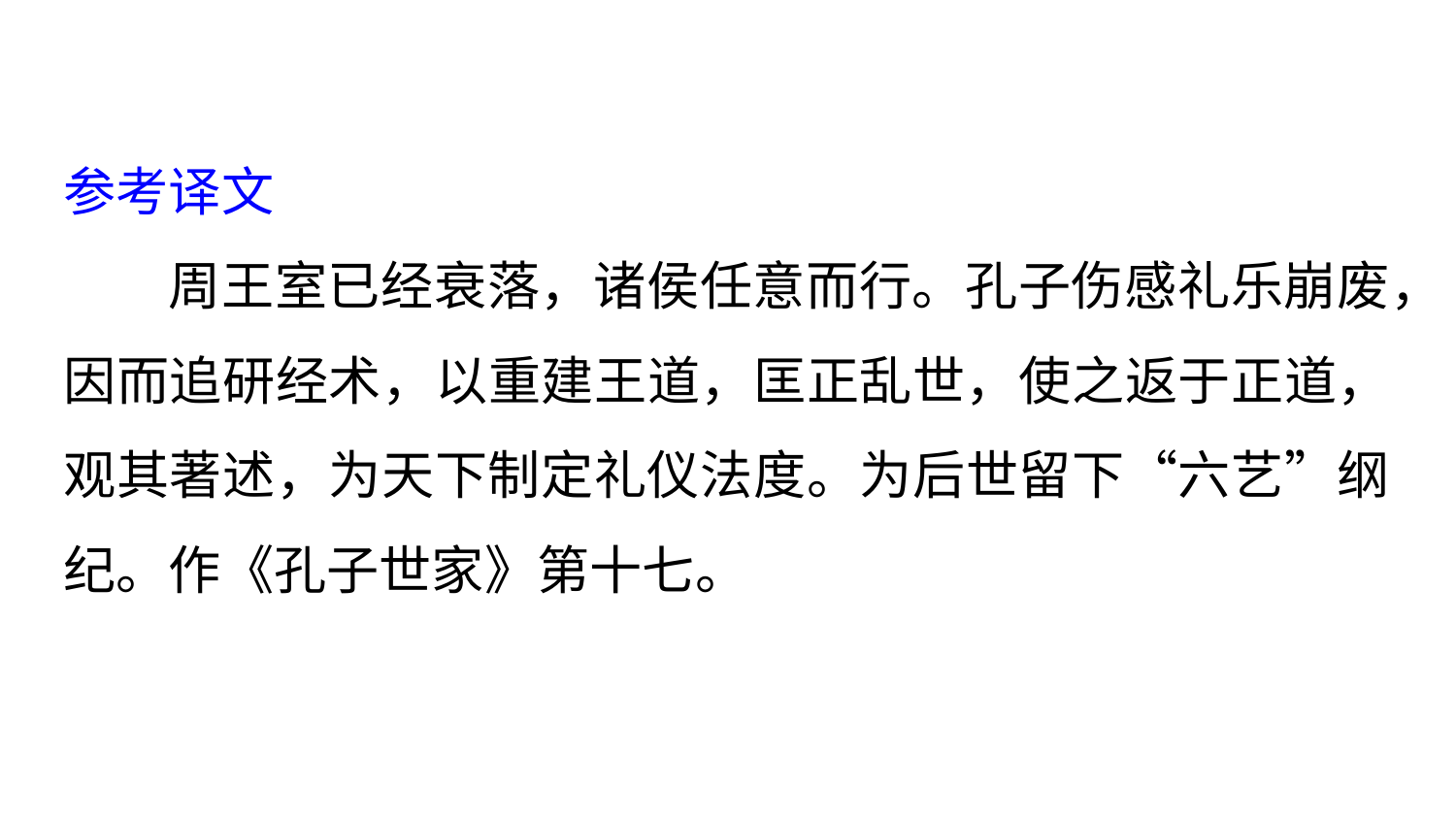

参考译文
周王室已经衰落，诸侯任意而行。孔子伤感礼乐崩废，因而追研经术，以重建王道，匡正乱世，使之返于正道，观其著述，为天下制定礼仪法度。为后世留下“六艺”纲纪。作《孔子世家》第十七。